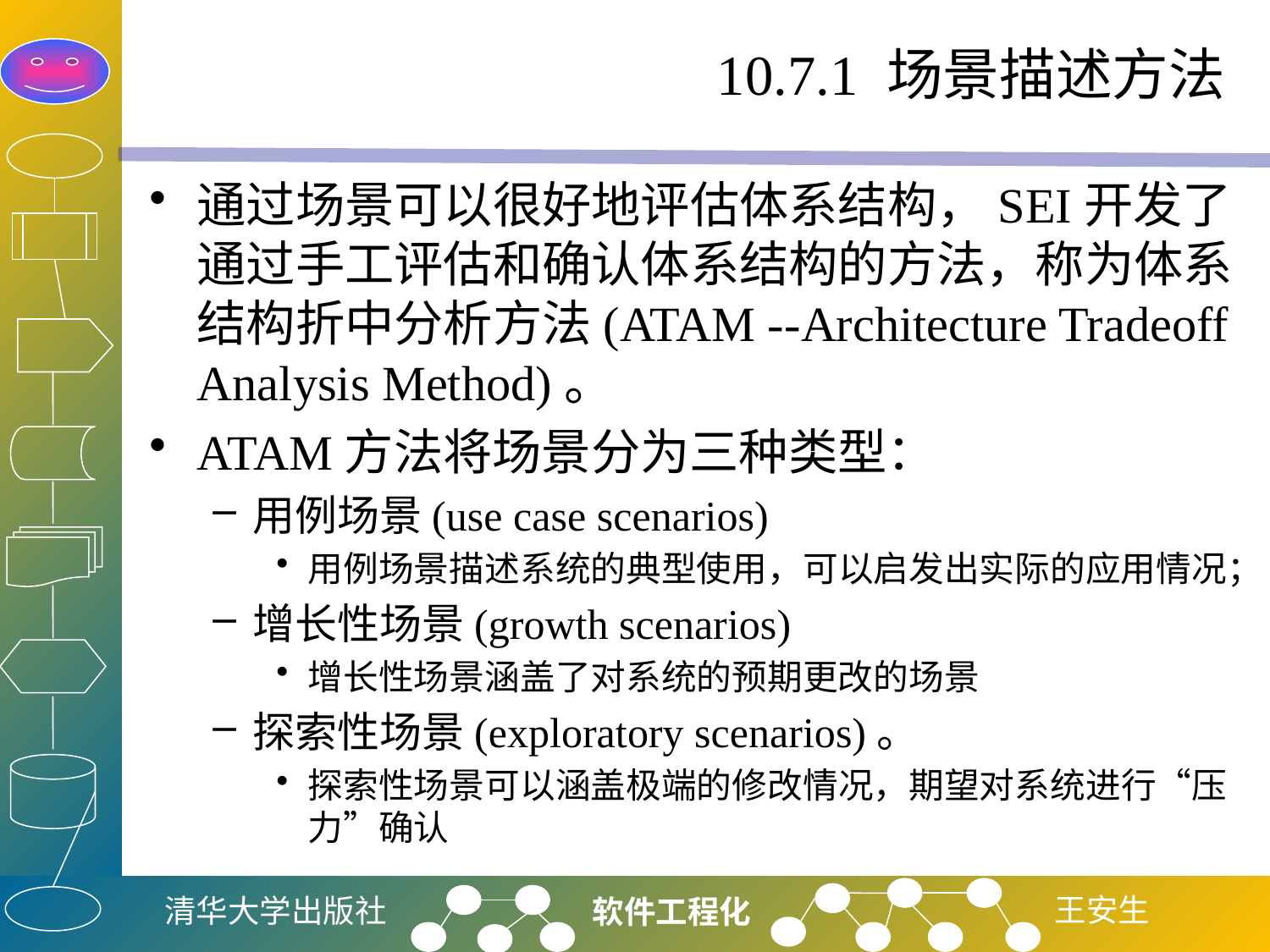

# 10.7.1 场景描述方法
通过场景可以很好地评估体系结构，SEI开发了通过手工评估和确认体系结构的方法，称为体系结构折中分析方法(ATAM --Architecture Tradeoff Analysis Method)。
ATAM方法将场景分为三种类型：
用例场景(use case scenarios)
用例场景描述系统的典型使用，可以启发出实际的应用情况；
增长性场景(growth scenarios)
增长性场景涵盖了对系统的预期更改的场景
探索性场景(exploratory scenarios)。
探索性场景可以涵盖极端的修改情况，期望对系统进行“压力”确认